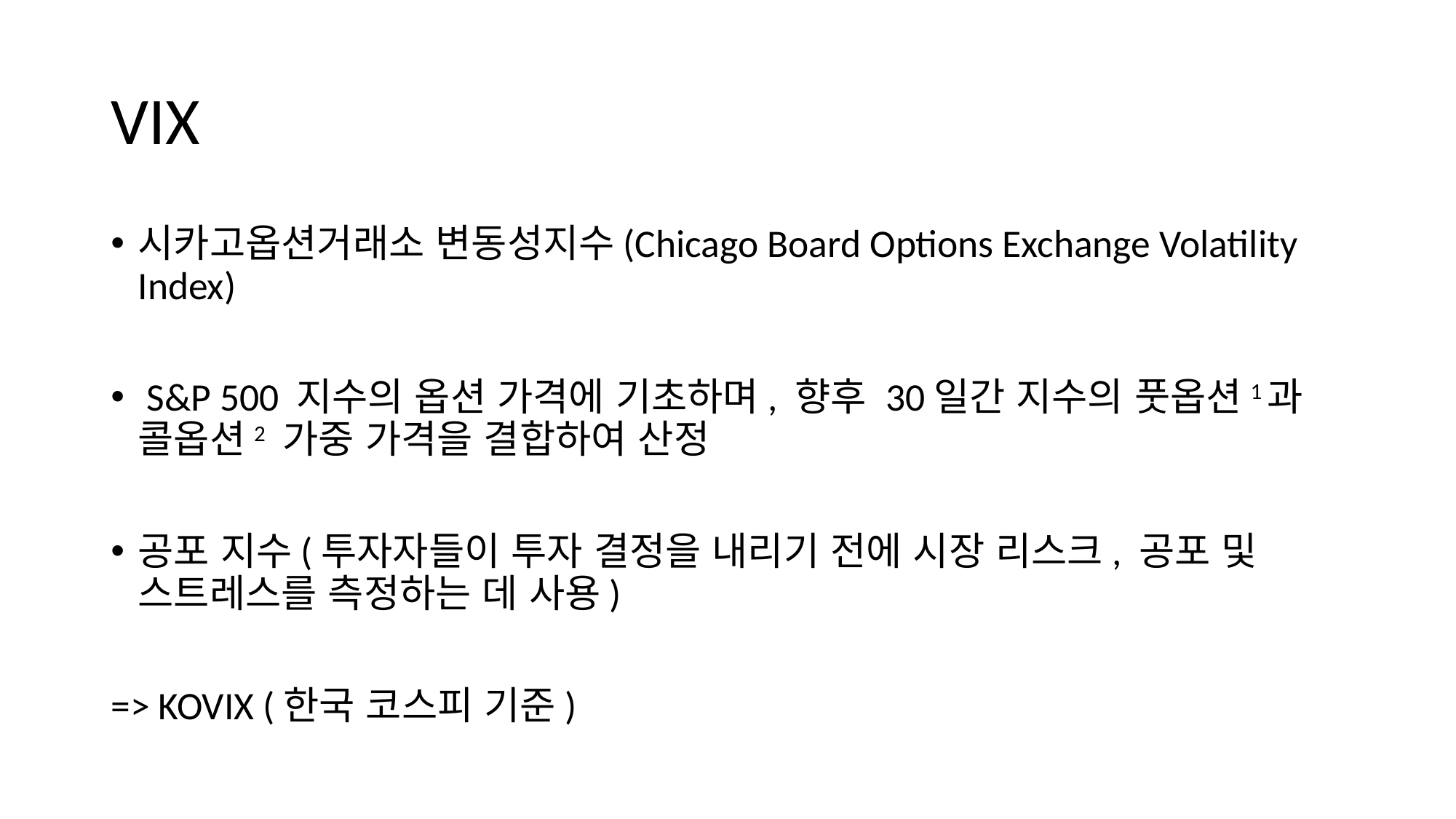

# VIX
시카고옵션거래소 변동성지수(Chicago Board Options Exchange Volatility Index)

 S&P 500 지수의 옵션 가격에 기초하며, 향후 30일간 지수의 풋옵션1과 콜옵션2 가중 가격을 결합하여 산정

공포 지수(투자자들이 투자 결정을 내리기 전에 시장 리스크, 공포 및 스트레스를 측정하는 데 사용)

=> KOVIX (한국 코스피 기준)